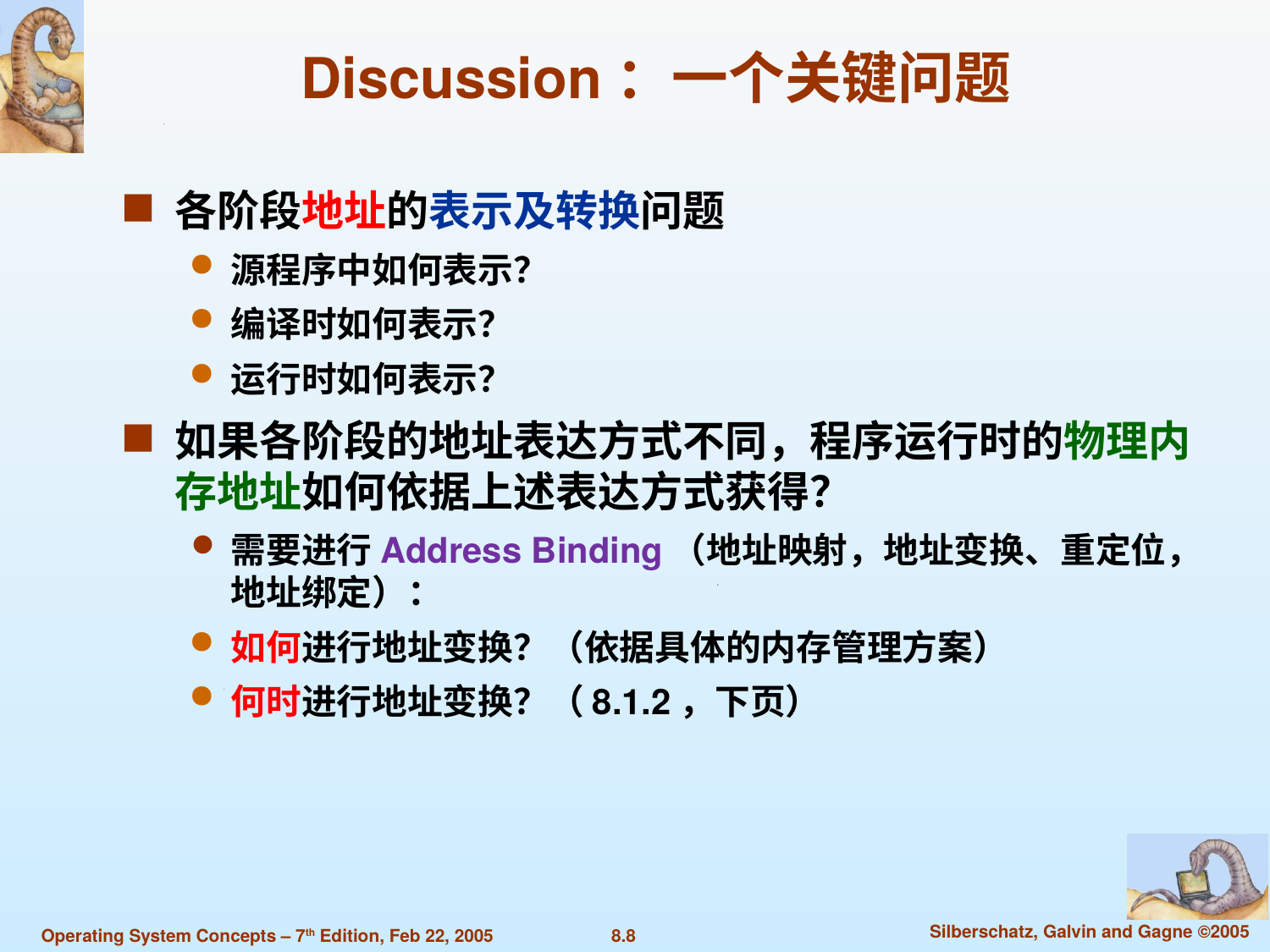

Discussion：一个关键问题
各阶段地址的表示及转换问题
源程序中如何表示？
编译时如何表示？
运行时如何表示？
如果各阶段的地址表达方式不同，程序运行时的物理内存地址如何依据上述表达方式获得？
需要进行Address Binding（地址映射，地址变换、重定位，地址绑定）：
如何进行地址变换？（依据具体的内存管理方案）
何时进行地址变换？（8.1.2，下页）